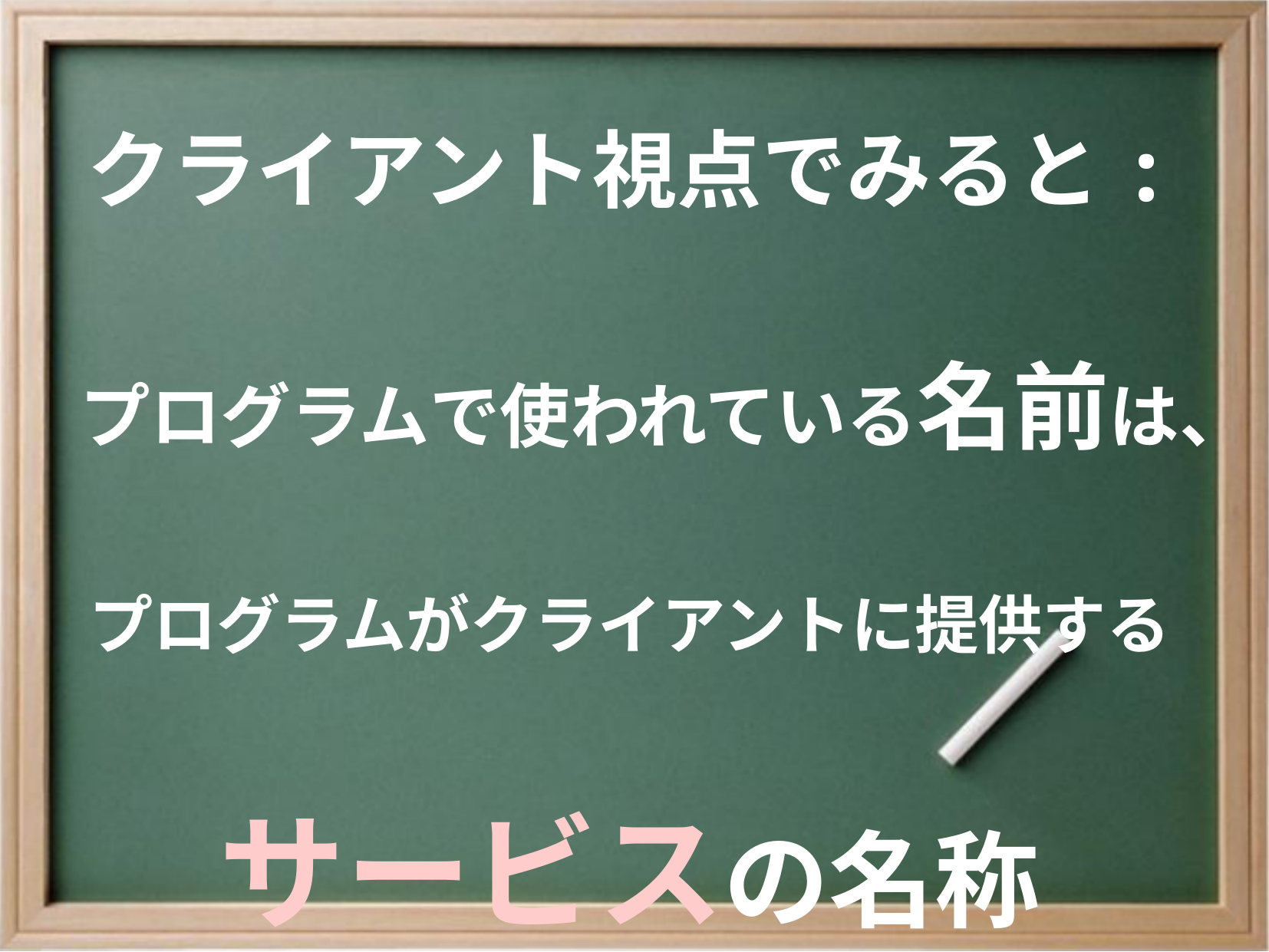

# クライアント視点でみると: プログラムで使われている名前は、 プログラムがクライアントに提供する サービスの名称